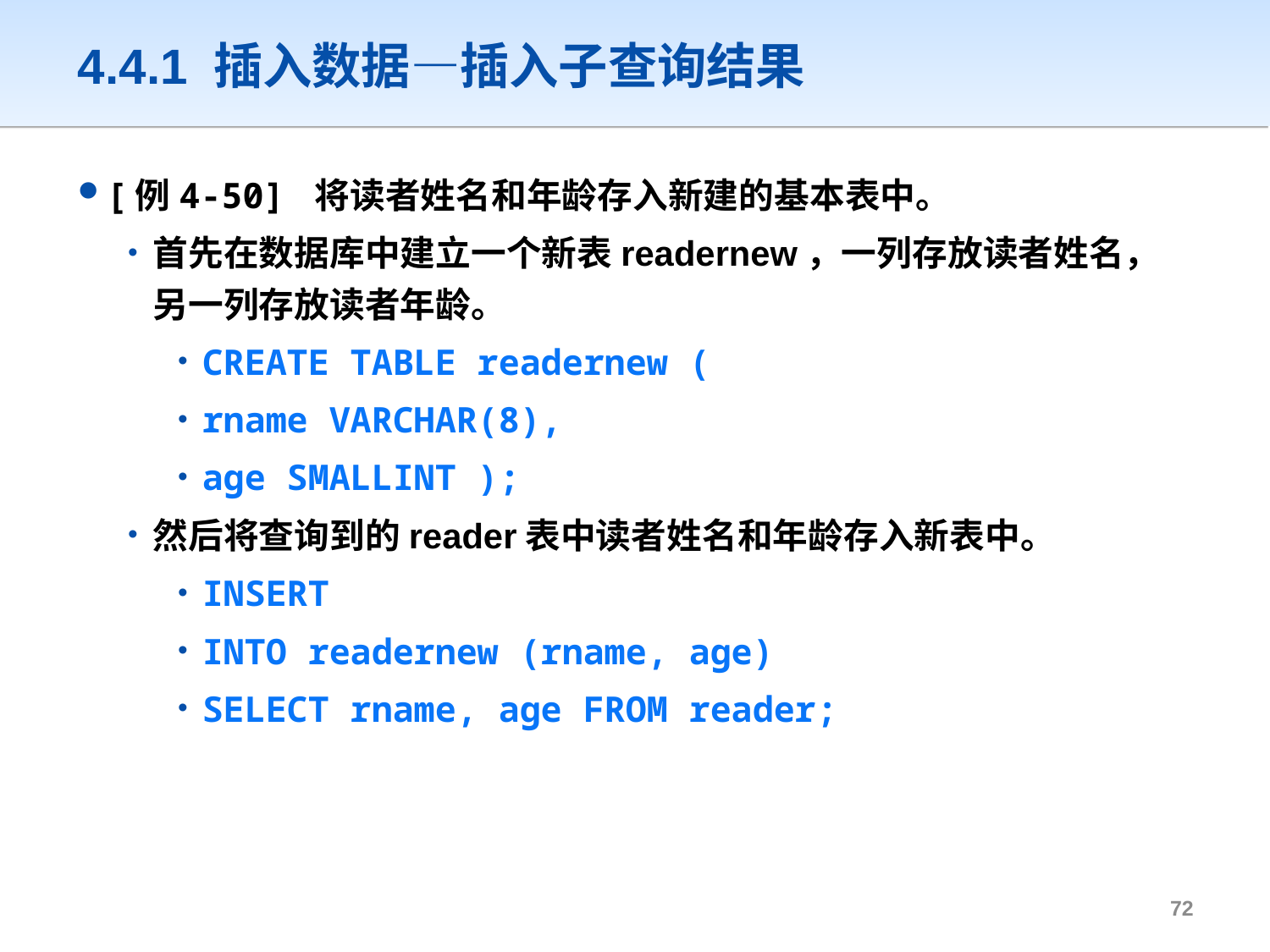

# 4.4.1 插入数据—插入子查询结果
[例4-50] 将读者姓名和年龄存入新建的基本表中。
首先在数据库中建立一个新表readernew，一列存放读者姓名，另一列存放读者年龄。
CREATE TABLE readernew (
rname VARCHAR(8),
age SMALLINT );
然后将查询到的reader表中读者姓名和年龄存入新表中。
INSERT
INTO readernew (rname, age)
SELECT rname, age FROM reader;

72